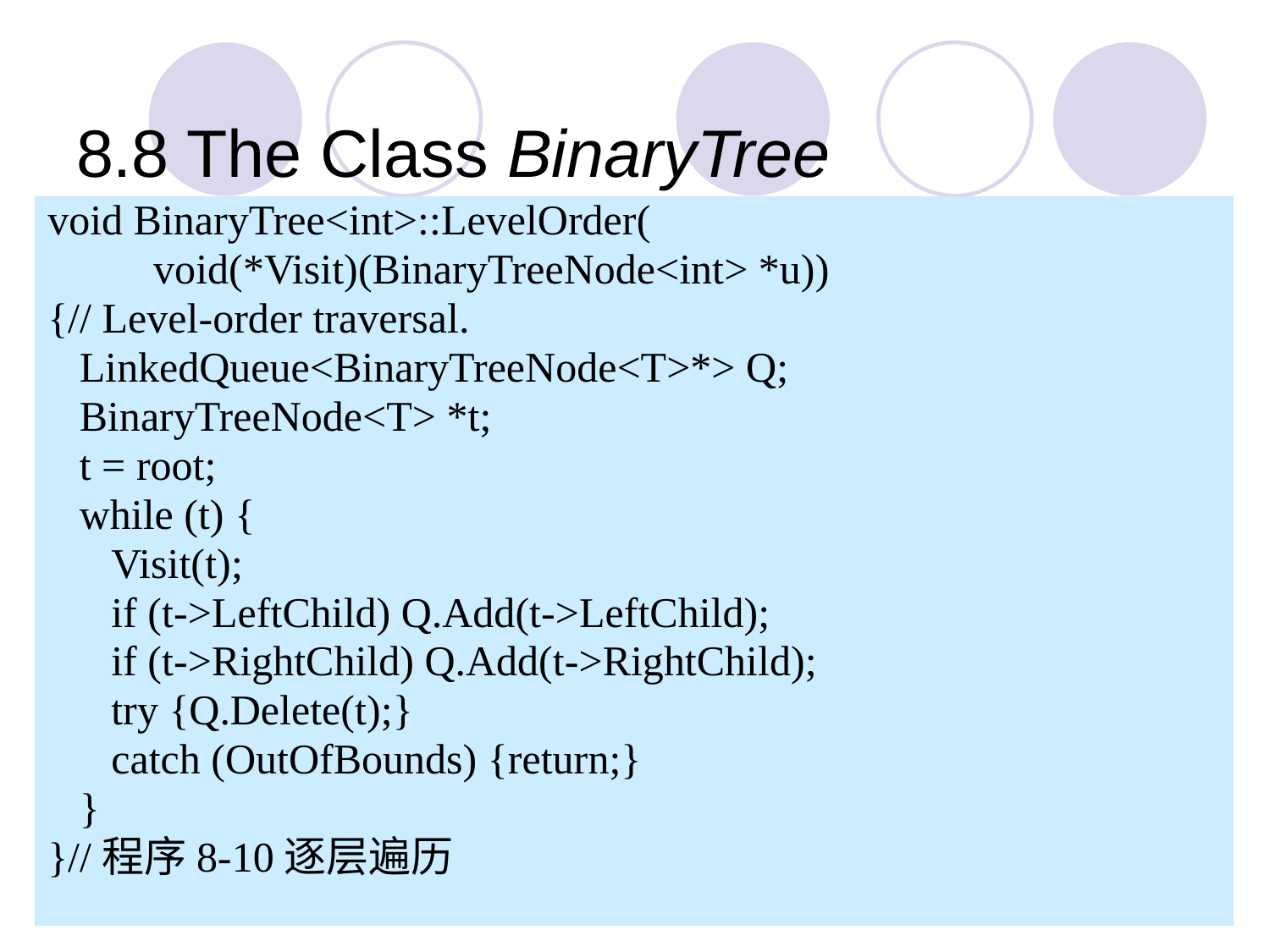

8.8 The Class BinaryTree
49

void BinaryTree<int>::LevelOrder(
          void(*Visit)(BinaryTreeNode<int> *u))
{// Level-order traversal.
   LinkedQueue<BinaryTreeNode<T>*> Q;
   BinaryTreeNode<T> *t;
   t = root;
   while (t) {
      Visit(t);
      if (t->LeftChild) Q.Add(t->LeftChild);
      if (t->RightChild) Q.Add(t->RightChild);
      try {Q.Delete(t);}
      catch (OutOfBounds) {return;}
   }
}//程序8-10逐层遍历